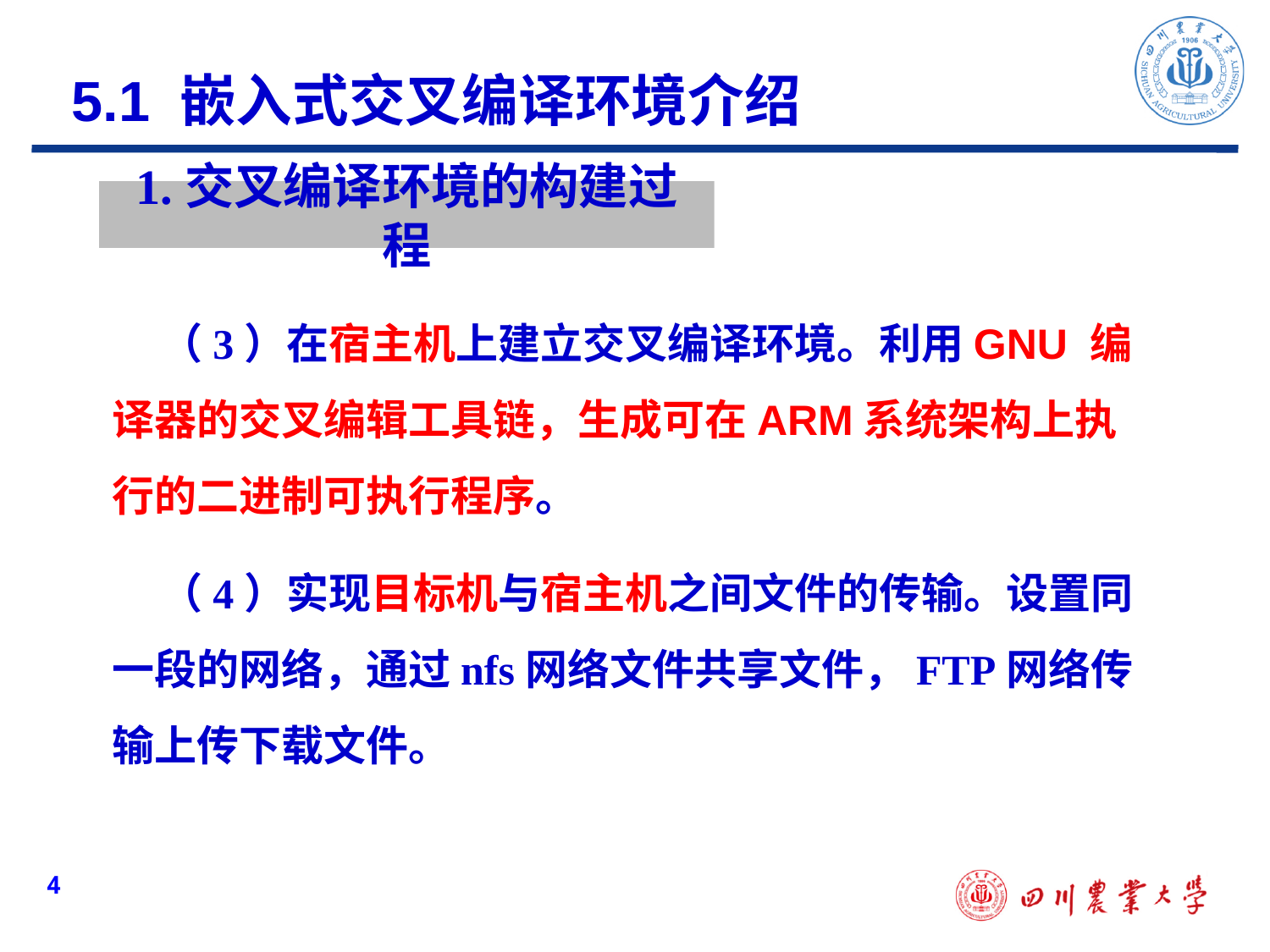

5.1 嵌入式交叉编译环境介绍
1.交叉编译环境的构建过程
    （3）在宿主机上建立交叉编译环境。利用GNU 编译器的交叉编辑工具链，生成可在ARM系统架构上执行的二进制可执行程序。
    （4）实现目标机与宿主机之间文件的传输。设置同一段的网络，通过nfs网络文件共享文件，FTP网络传输上传下载文件。